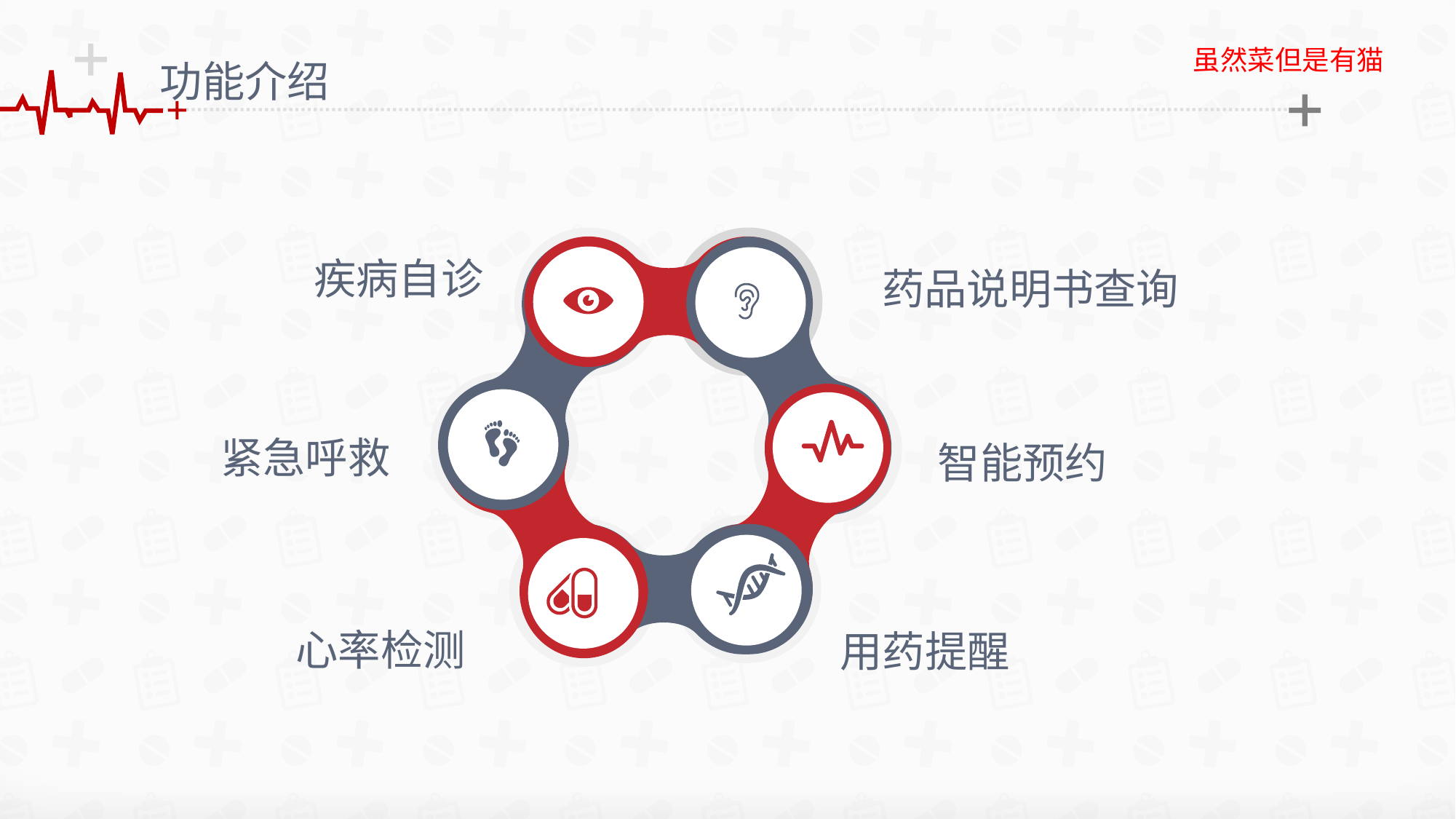

虽然菜但是有猫
功能介绍
疾病自诊

药品说明书查询

紧急呼救
智能预约

心率检测
用药提醒